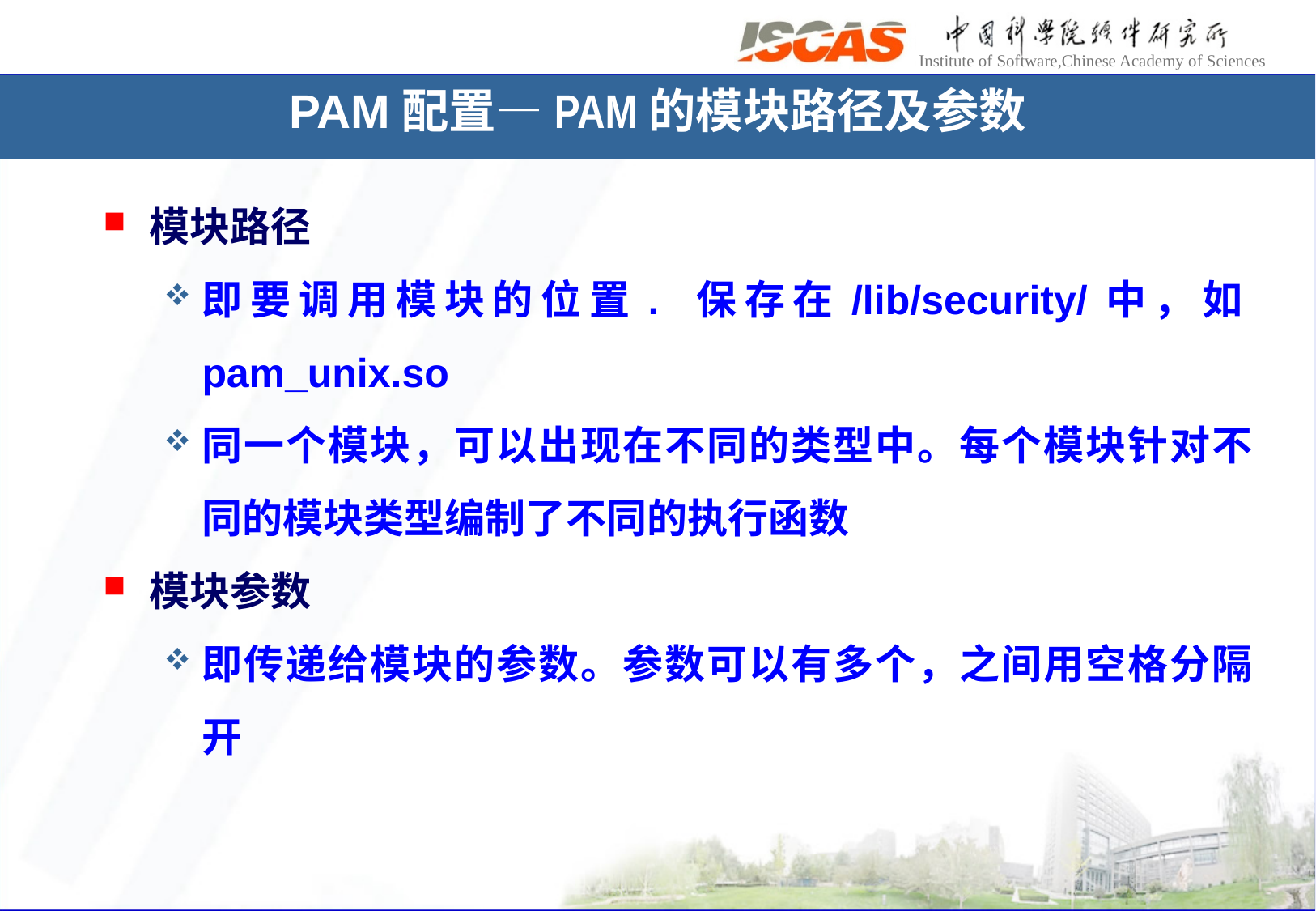

# PAM配置—PAM的模块路径及参数
模块路径
即要调用模块的位置. 保存在/lib/security/中，如pam_unix.so
同一个模块，可以出现在不同的类型中。每个模块针对不同的模块类型编制了不同的执行函数
模块参数
即传递给模块的参数。参数可以有多个，之间用空格分隔开